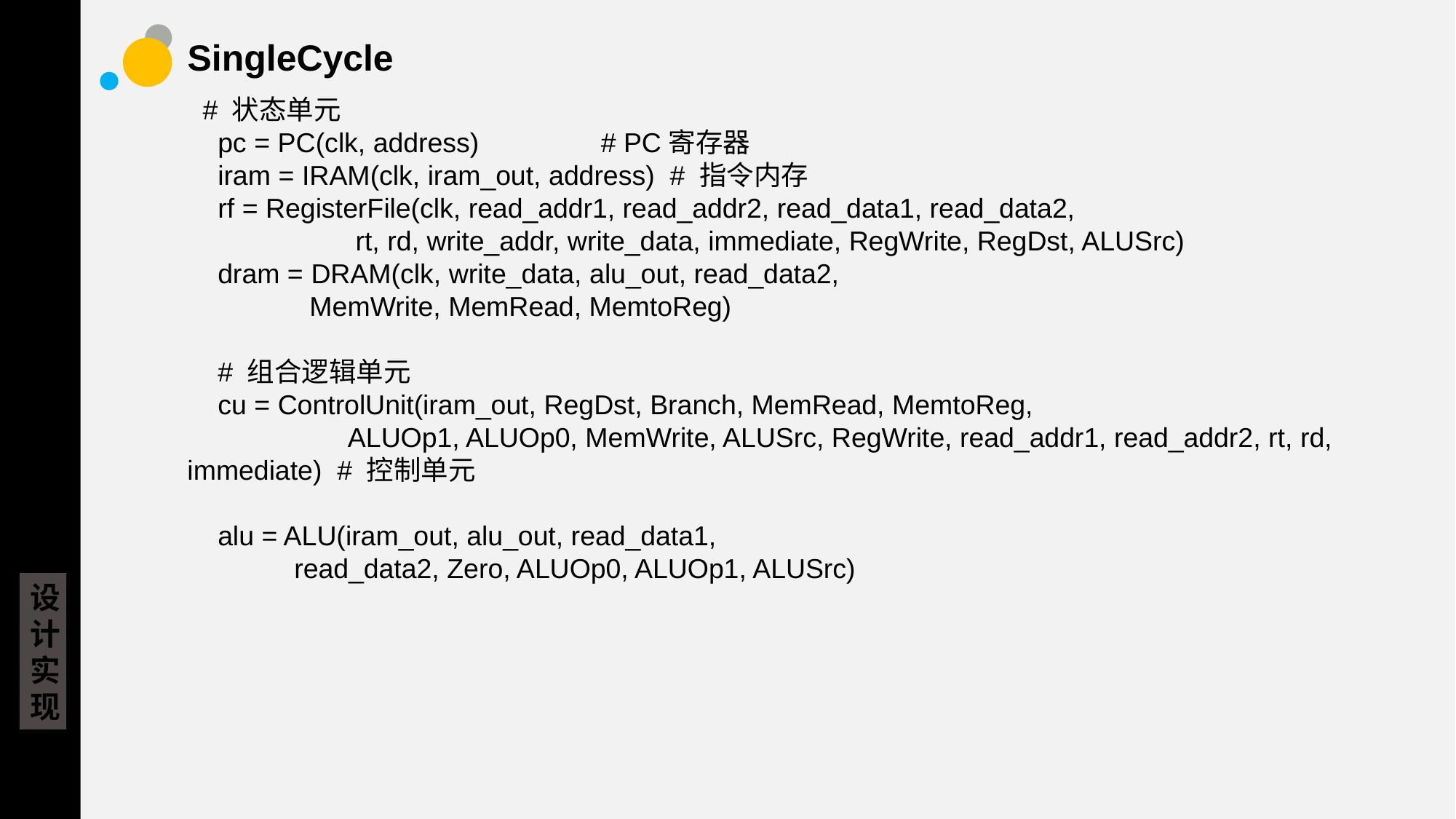

# SingleCycle
问题提出
  # 状态单元
    pc = PC(clk, address)                # PC寄存器
    iram = IRAM(clk, iram_out, address)  # 指令内存
    rf = RegisterFile(clk, read_addr1, read_addr2, read_data1, read_data2,
                      rt, rd, write_addr, write_data, immediate, RegWrite, RegDst, ALUSrc)
    dram = DRAM(clk, write_data, alu_out, read_data2,
                MemWrite, MemRead, MemtoReg)

    # 组合逻辑单元
    cu = ControlUnit(iram_out, RegDst, Branch, MemRead, MemtoReg,
                     ALUOp1, ALUOp0, MemWrite, ALUSrc, RegWrite, read_addr1, read_addr2, rt, rd, immediate)  # 控制单元

    alu = ALU(iram_out, alu_out, read_data1,
              read_data2, Zero, ALUOp0, ALUOp1, ALUSrc)

文献综述
设计实现